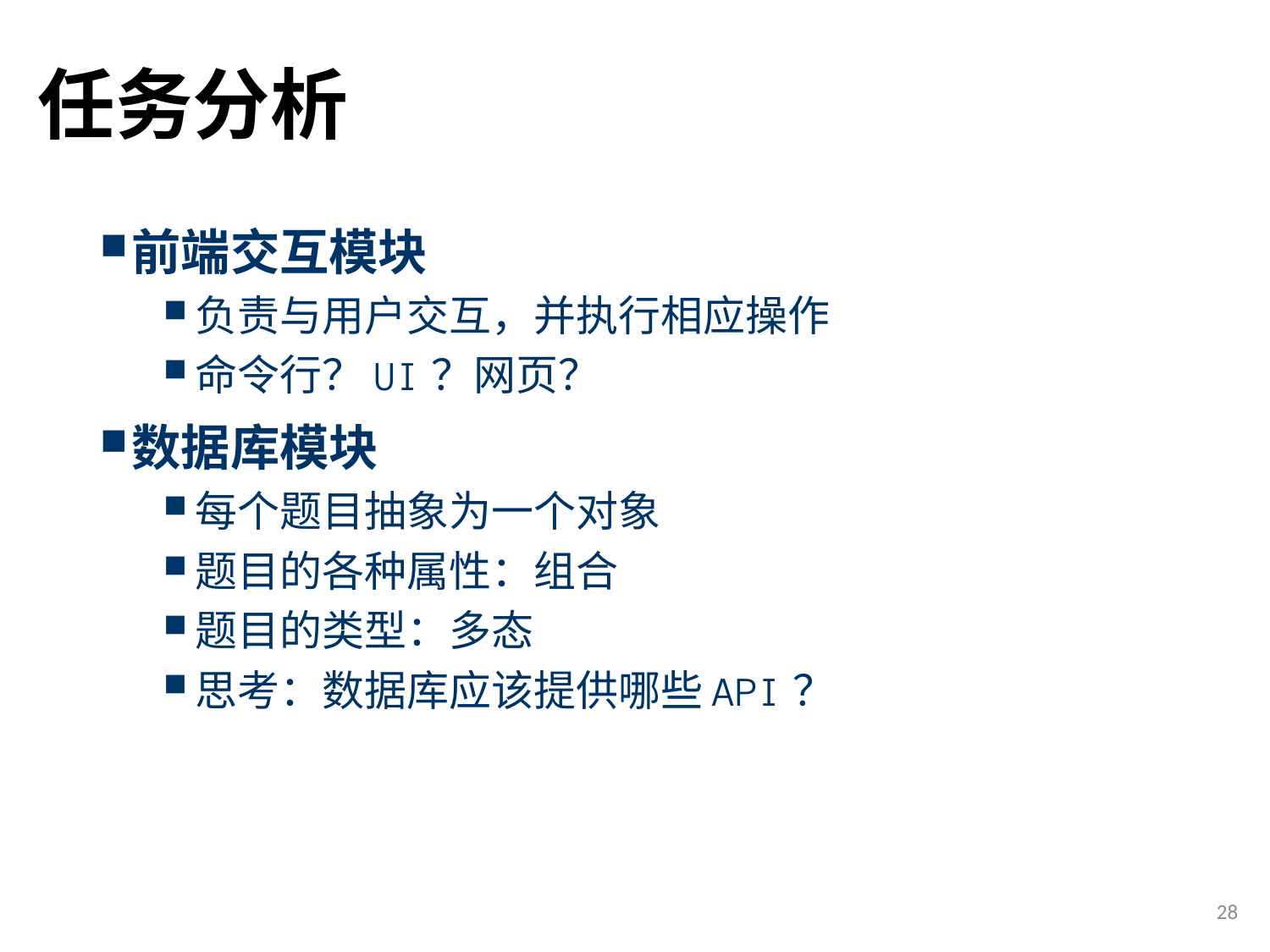

# 任务分析
前端交互模块
负责与用户交互，并执行相应操作
命令行？UI？网页？
数据库模块
每个题目抽象为一个对象
题目的各种属性：组合
题目的类型：多态
思考：数据库应该提供哪些API？
28